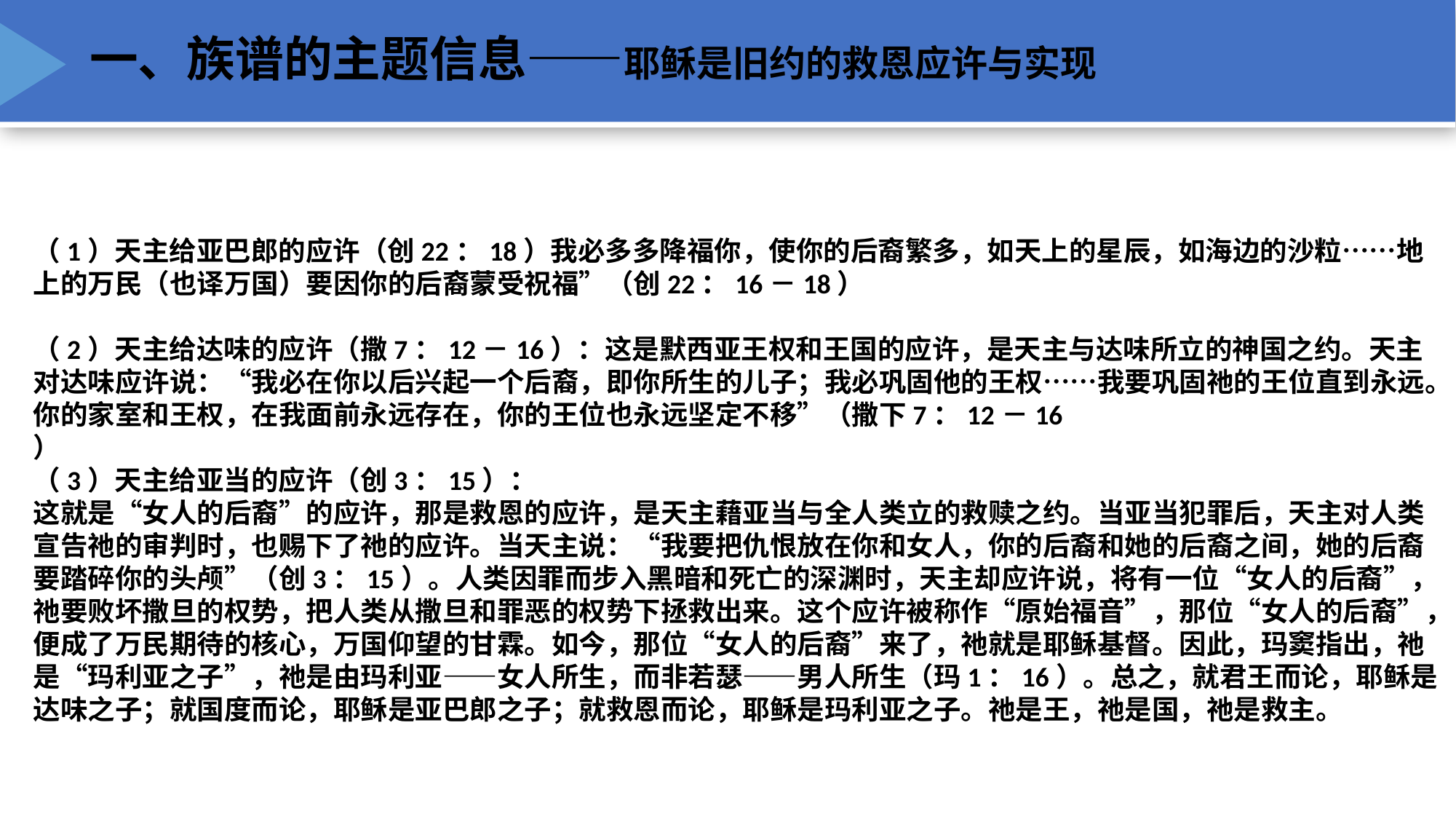

一、族谱的主题信息——耶稣是旧约的救恩应许与实现

（1）天主给亚巴郎的应许（创22：18）我必多多降福你，使你的后裔繁多，如天上的星辰，如海边的沙粒……地上的万民（也译万国）要因你的后裔蒙受祝福”（创22：16－18）
（2）天主给达味的应许（撒7：12－16）：这是默西亚王权和王国的应许，是天主与达味所立的神国之约。天主对达味应许说：“我必在你以后兴起一个后裔，即你所生的儿子；我必巩固他的王权……我要巩固祂的王位直到永远。你的家室和王权，在我面前永远存在，你的王位也永远坚定不移”（撒下7：12－16
）（3）天主给亚当的应许（创3：15）：这就是“女人的后裔”的应许，那是救恩的应许，是天主藉亚当与全人类立的救赎之约。当亚当犯罪后，天主对人类宣告祂的审判时，也赐下了祂的应许。当天主说：“我要把仇恨放在你和女人，你的后裔和她的后裔之间，她的后裔要踏碎你的头颅”（创3：15）。人类因罪而步入黑暗和死亡的深渊时，天主却应许说，将有一位“女人的后裔”，祂要败坏撒旦的权势，把人类从撒旦和罪恶的权势下拯救出来。这个应许被称作“原始福音”，那位“女人的后裔”，便成了万民期待的核心，万国仰望的甘霖。如今，那位“女人的后裔”来了，祂就是耶稣基督。因此，玛窦指出，祂是“玛利亚之子”，祂是由玛利亚――女人所生，而非若瑟――男人所生（玛1：16）。总之，就君王而论，耶稣是达味之子；就国度而论，耶稣是亚巴郎之子；就救恩而论，耶稣是玛利亚之子。祂是王，祂是国，祂是救主。